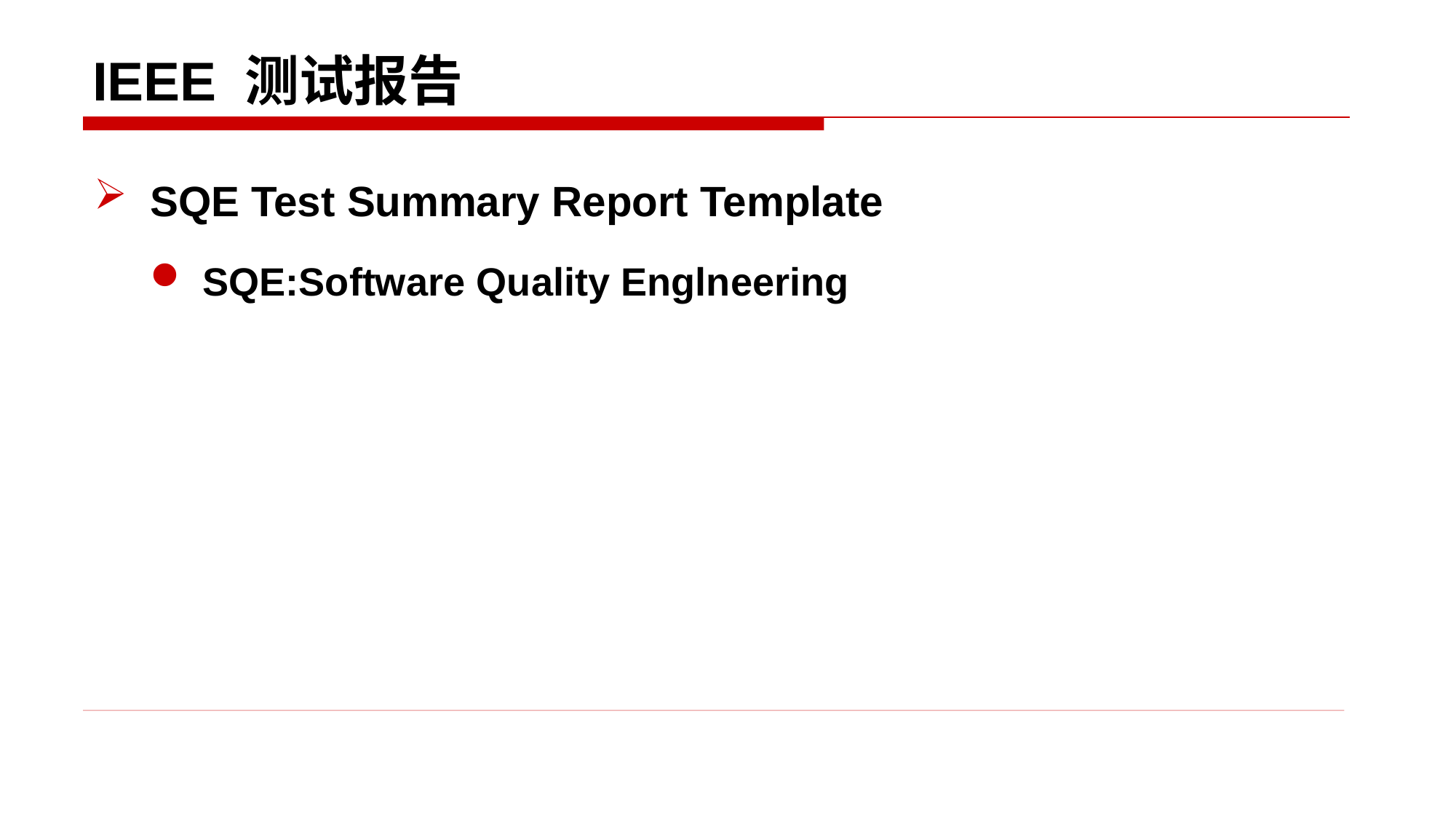

# IEEE 测试报告
SQE Test Summary Report Template
SQE:Software Quality Englneering